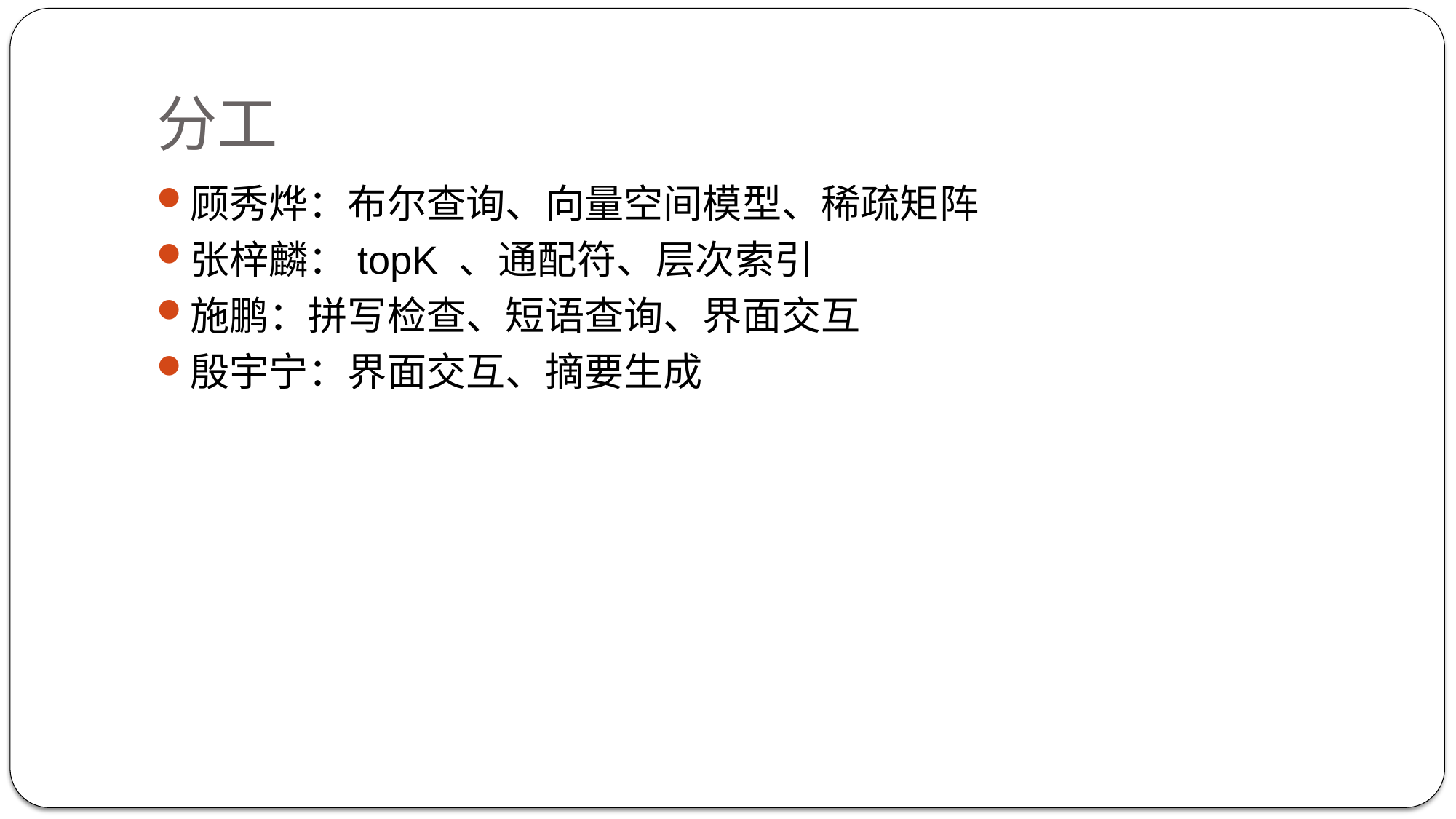

# 分工
顾秀烨：布尔查询、向量空间模型、稀疏矩阵
张梓麟：topK 、通配符、层次索引
施鹏：拼写检查、短语查询、界面交互
殷宇宁：界面交互、摘要生成